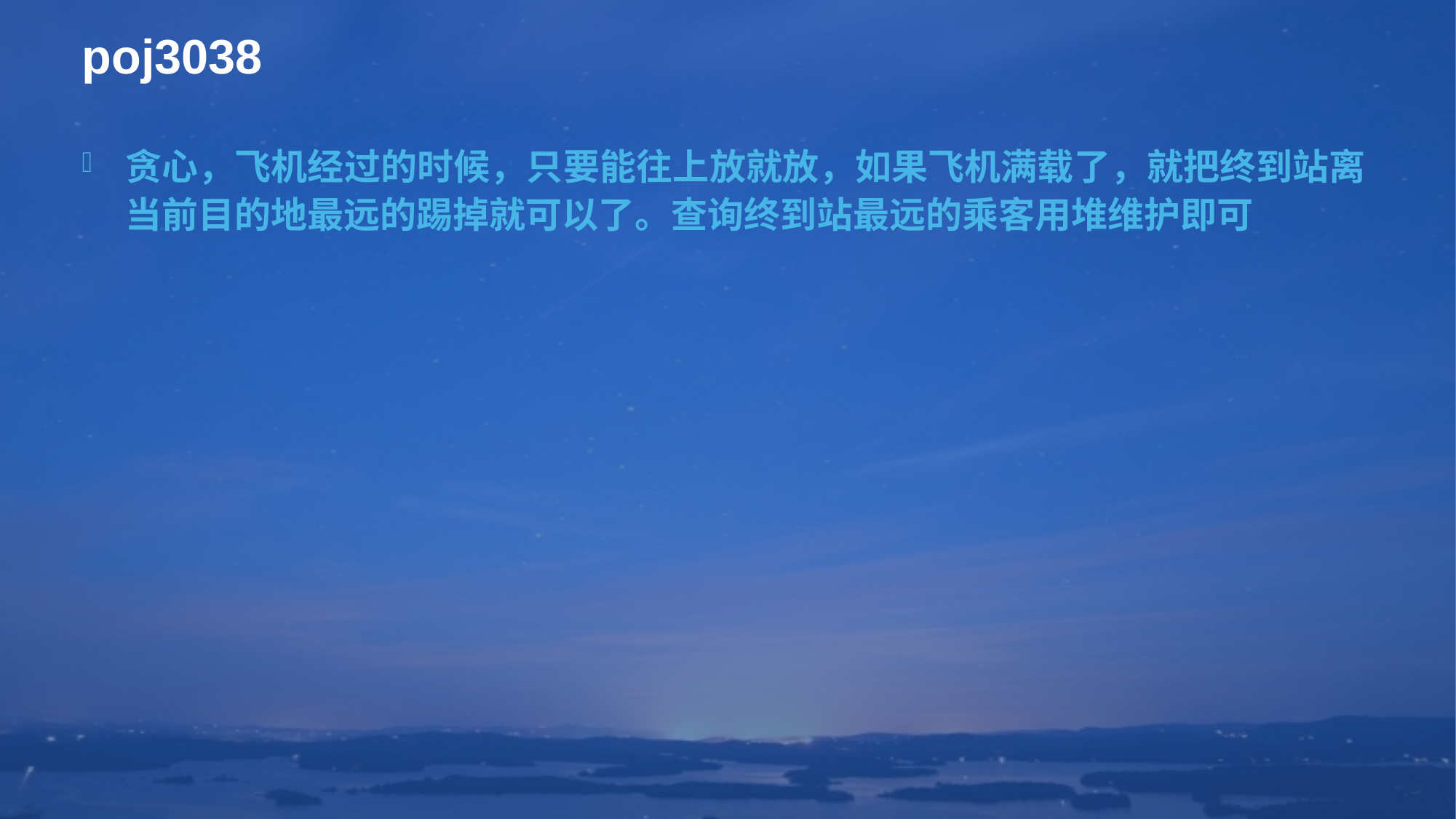

# poj3038
贪心，飞机经过的时候，只要能往上放就放，如果飞机满载了，就把终到站离当前目的地最远的踢掉就可以了。查询终到站最远的乘客用堆维护即可